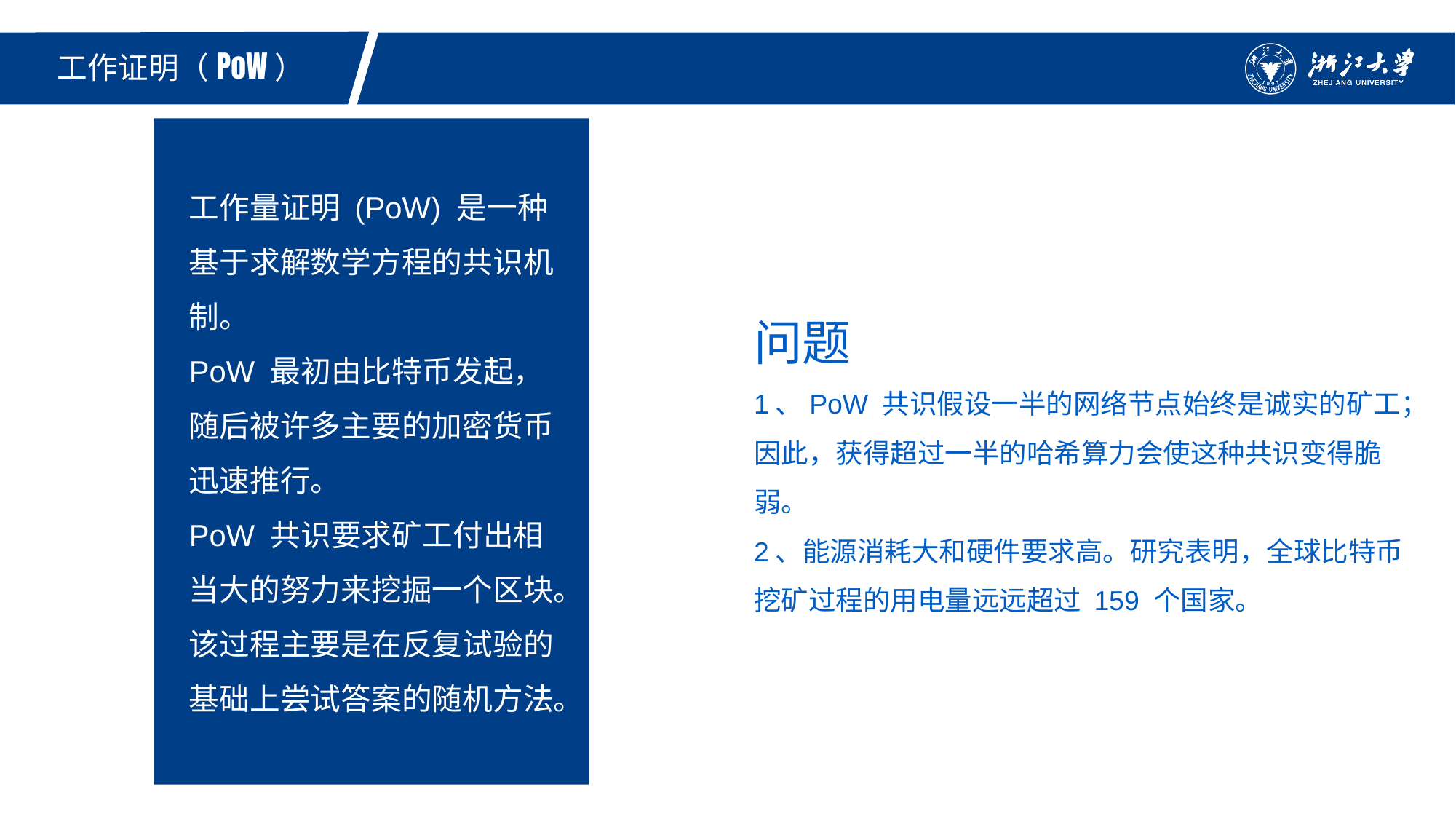

工作证明（PoW）

工作量证明 (PoW) 是一种基于求解数学方程的共识机制。
PoW 最初由比特币发起，随后被许多主要的加密货币迅速推行。
PoW 共识要求矿工付出相当大的努力来挖掘一个区块。该过程主要是在反复试验的基础上尝试答案的随机方法。
问题
1、PoW 共识假设一半的网络节点始终是诚实的矿工；因此，获得超过一半的哈希算力会使这种共识变得脆弱。
2、能源消耗大和硬件要求高。研究表明，全球比特币挖矿过程的用电量远远超过 159 个国家。